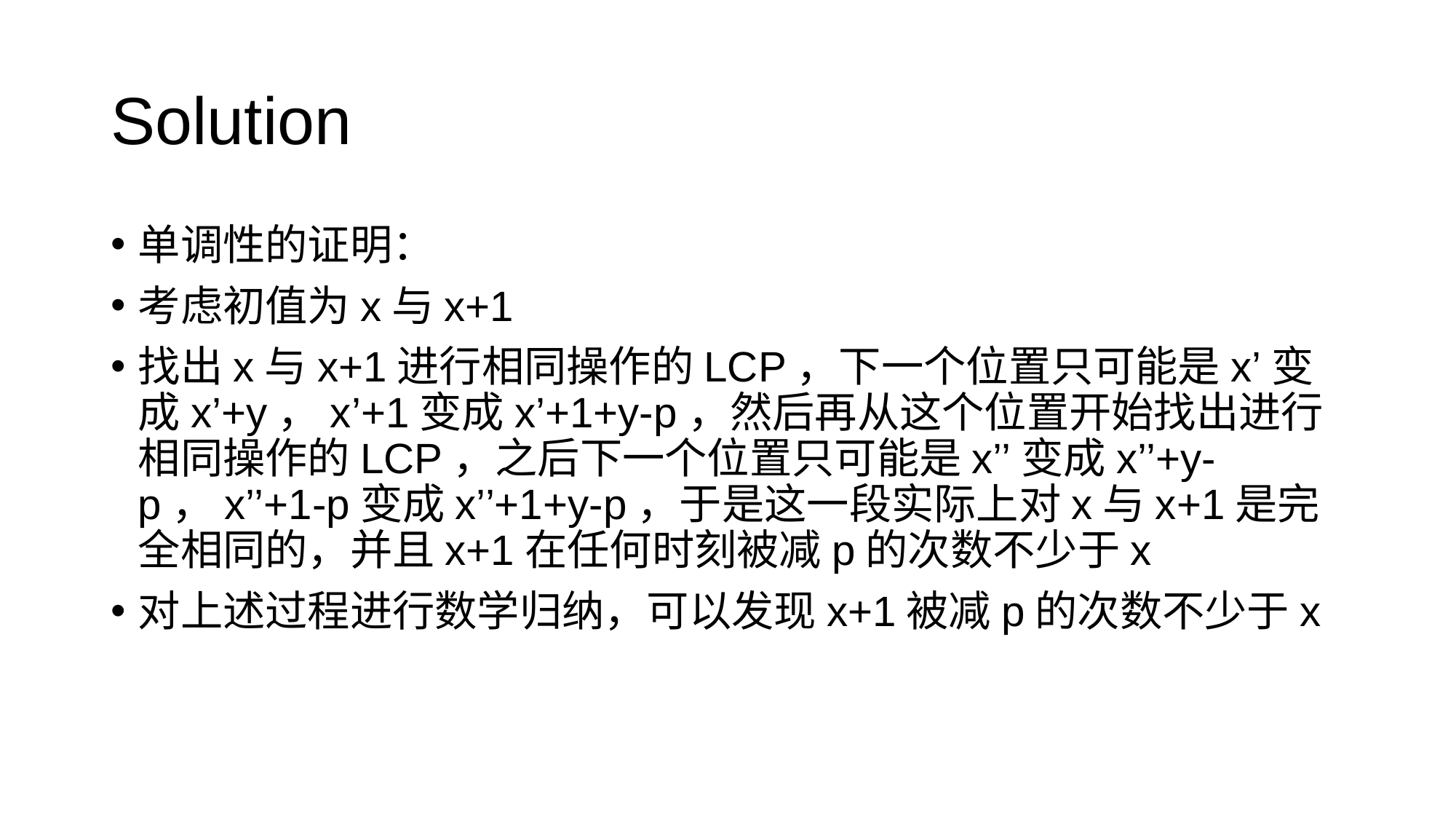

# Solution
单调性的证明：
考虑初值为x与x+1
找出x与x+1进行相同操作的LCP，下一个位置只可能是x’变成x’+y，x’+1变成x’+1+y-p，然后再从这个位置开始找出进行相同操作的LCP，之后下一个位置只可能是x’’变成x’’+y-p，x’’+1-p变成x’’+1+y-p，于是这一段实际上对x与x+1是完全相同的，并且x+1在任何时刻被减p的次数不少于x
对上述过程进行数学归纳，可以发现x+1被减p的次数不少于x